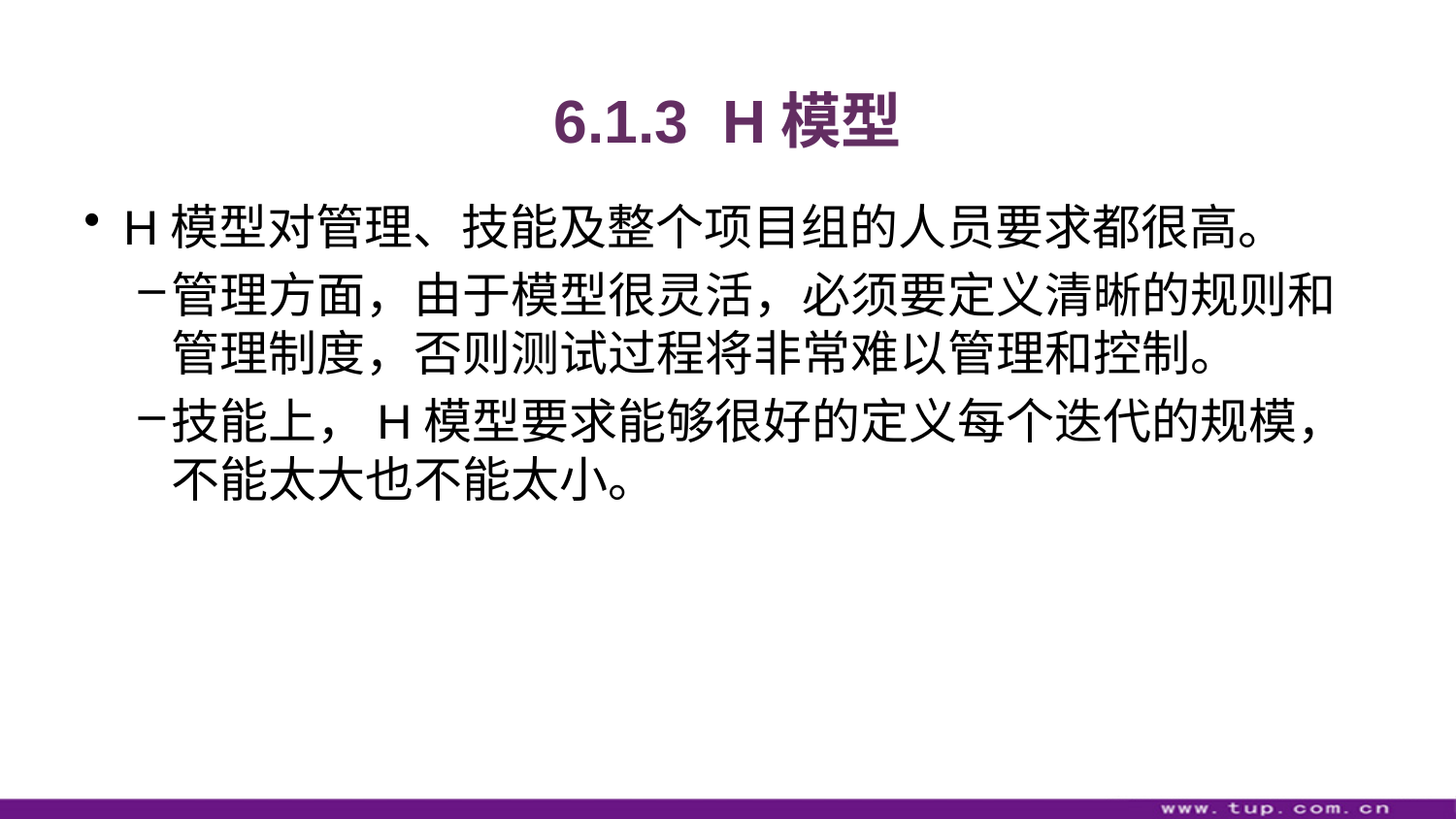

# 6.1.3  H模型
H模型对管理、技能及整个项目组的人员要求都很高。
管理方面，由于模型很灵活，必须要定义清晰的规则和管理制度，否则测试过程将非常难以管理和控制。
技能上，H模型要求能够很好的定义每个迭代的规模，不能太大也不能太小。